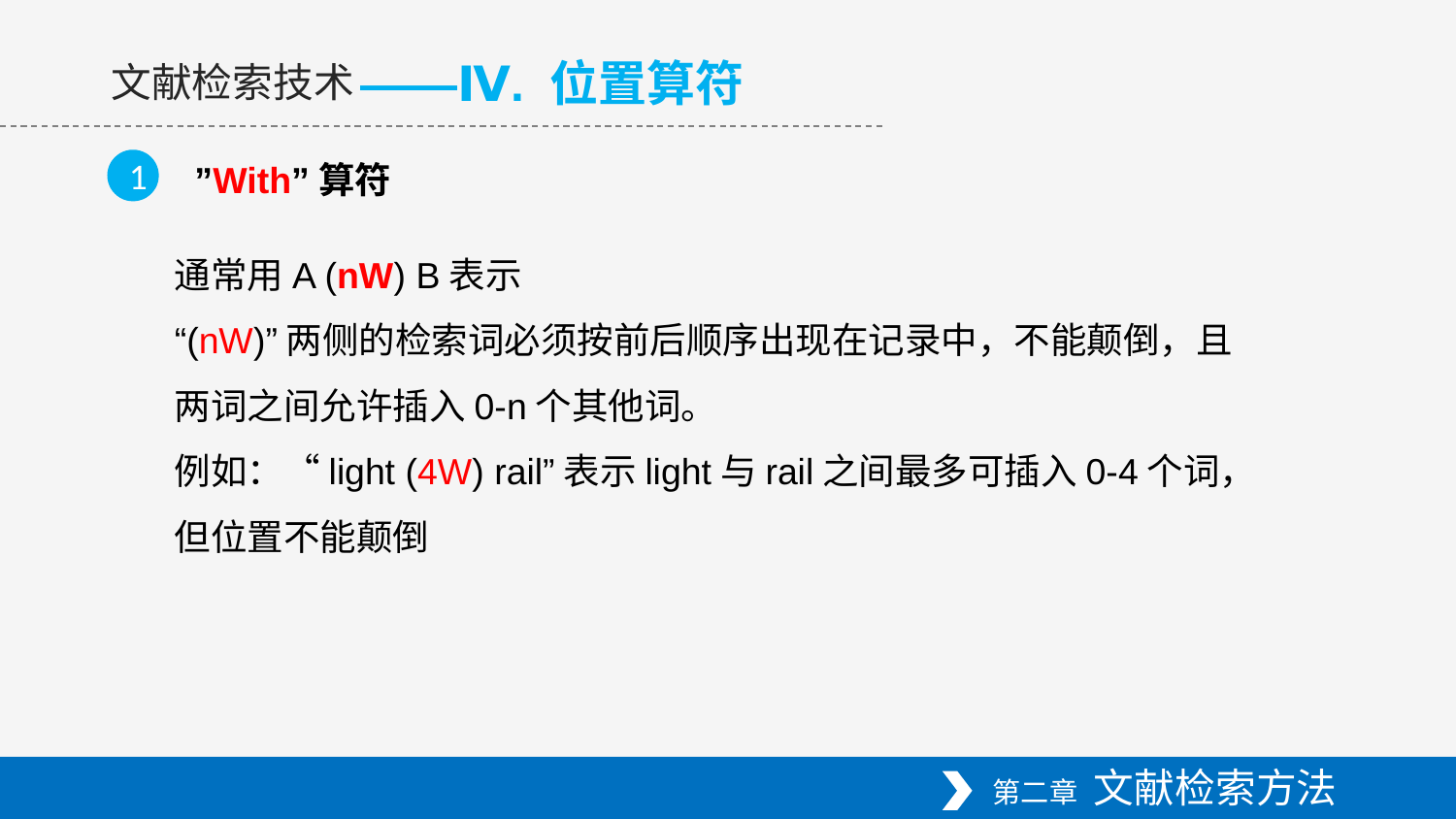

——Ⅳ. 位置算符
文献检索技术
1
”With”算符
通常用A (nW) B表示
“(nW)”两侧的检索词必须按前后顺序出现在记录中，不能颠倒，且两词之间允许插入0-n个其他词。
例如：“light (4W) rail”表示light与rail之间最多可插入0-4个词，但位置不能颠倒